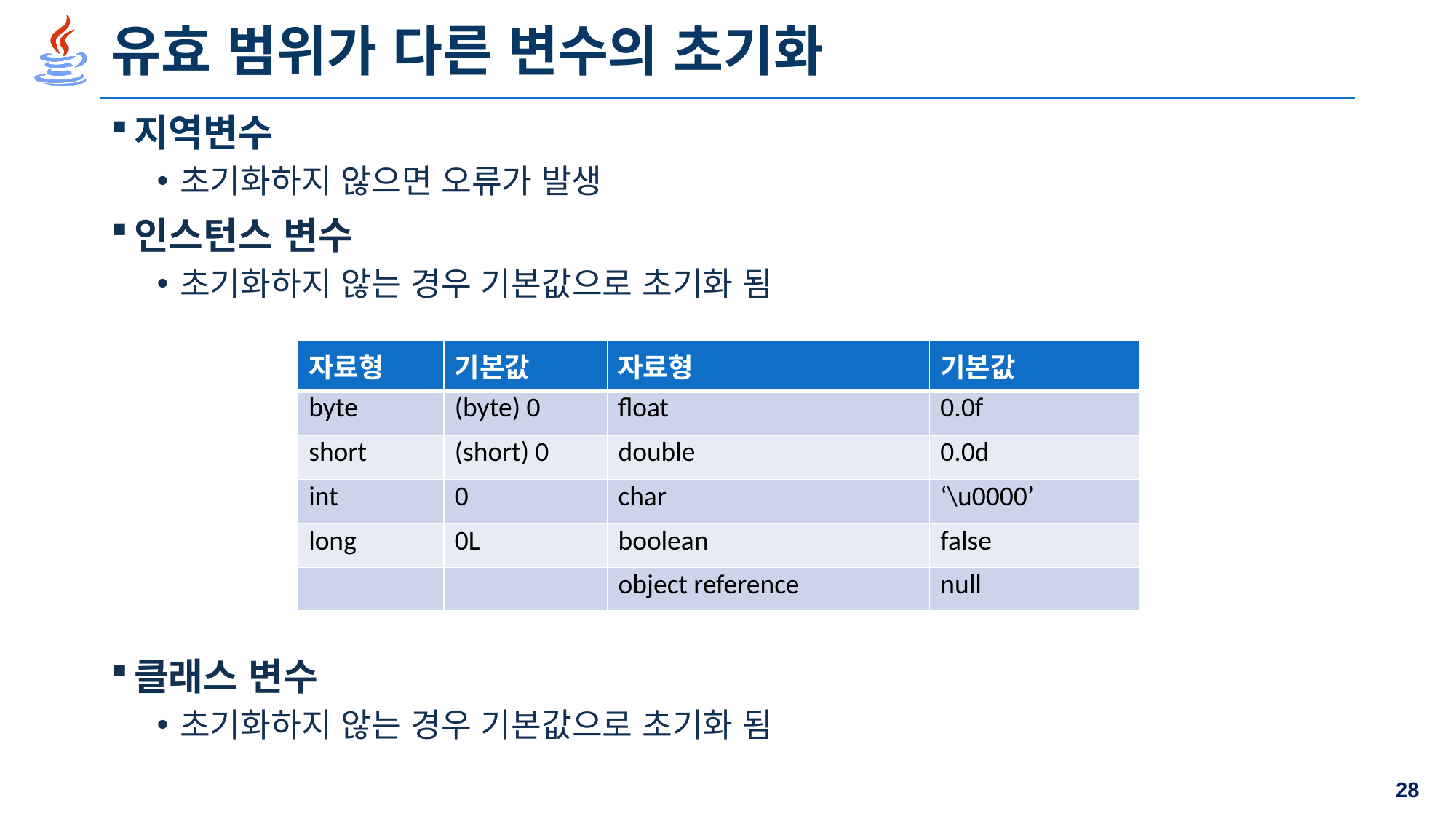

# 유효 범위가 다른 변수의 초기화
지역변수
초기화하지 않으면 오류가 발생
인스턴스 변수
초기화하지 않는 경우 기본값으로 초기화 됨

클래스 변수
초기화하지 않는 경우 기본값으로 초기화 됨
| 자료형 | 기본값 | 자료형 | 기본값 |
| --- | --- | --- | --- |
| byte | (byte) 0 | float | 0.0f |
| short | (short) 0 | double | 0.0d |
| int | 0 | char | ‘\u0000’ |
| long | 0L | boolean | false |
|  |  | object reference | null |
28